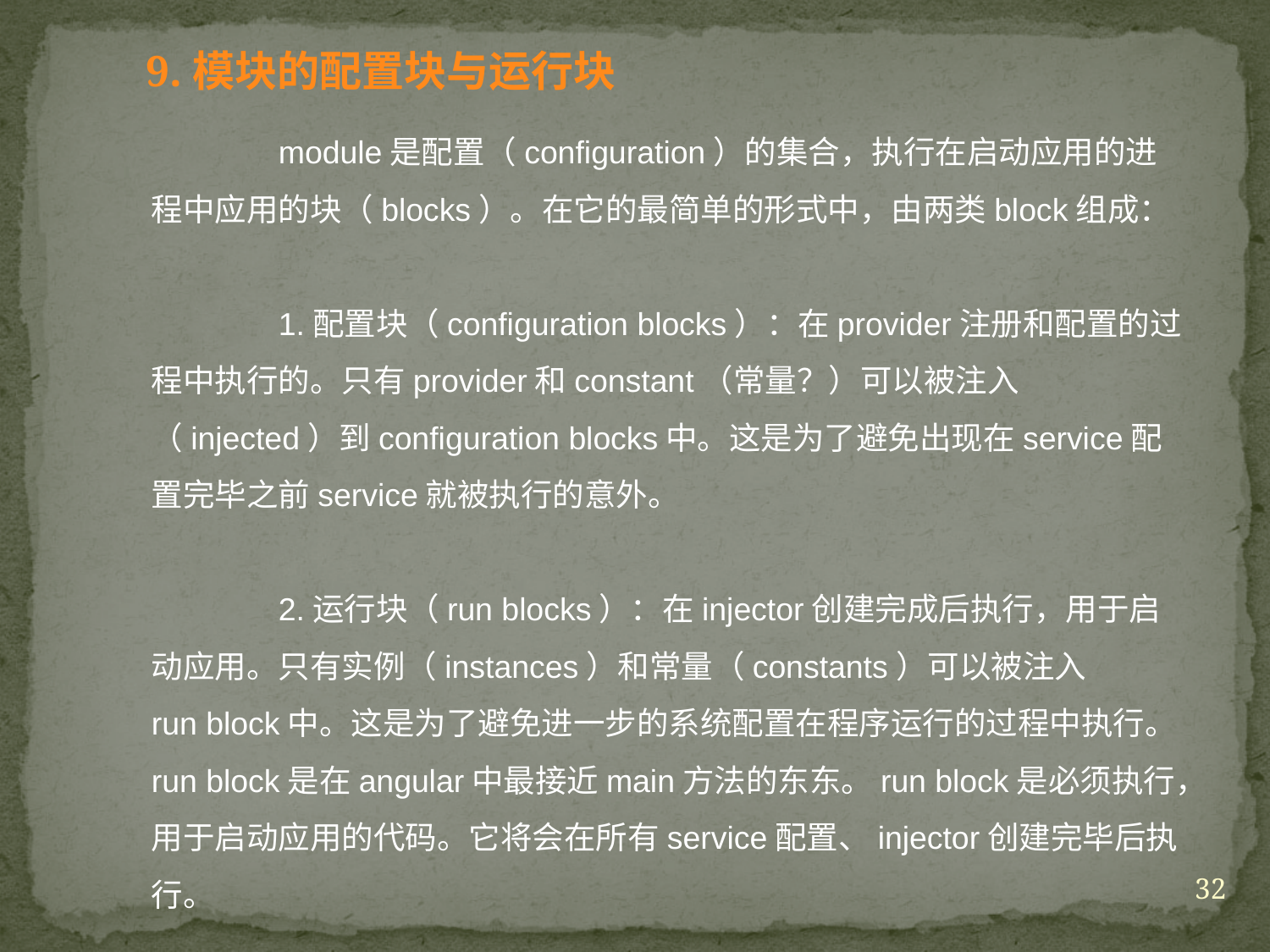

9.模块的配置块与运行块
	module是配置（configuration）的集合，执行在启动应用的进程中应用的块（blocks）。在它的最简单的形式中，由两类block组成：

	1.配置块（configuration blocks）：在provider注册和配置的过程中执行的。只有provider和constant（常量？）可以被注入（injected）到configuration blocks中。这是为了避免出现在service配置完毕之前service就被执行的意外。

	2.运行块（run blocks）：在injector创建完成后执行，用于启动应用。只有实例（instances）和常量（constants）可以被注入run block中。这是为了避免进一步的系统配置在程序运行的过程中执行。run block是在angular中最接近main方法的东东。run block是必须执行，用于启动应用的代码。它将会在所有service配置、injector创建完毕后执行。

32